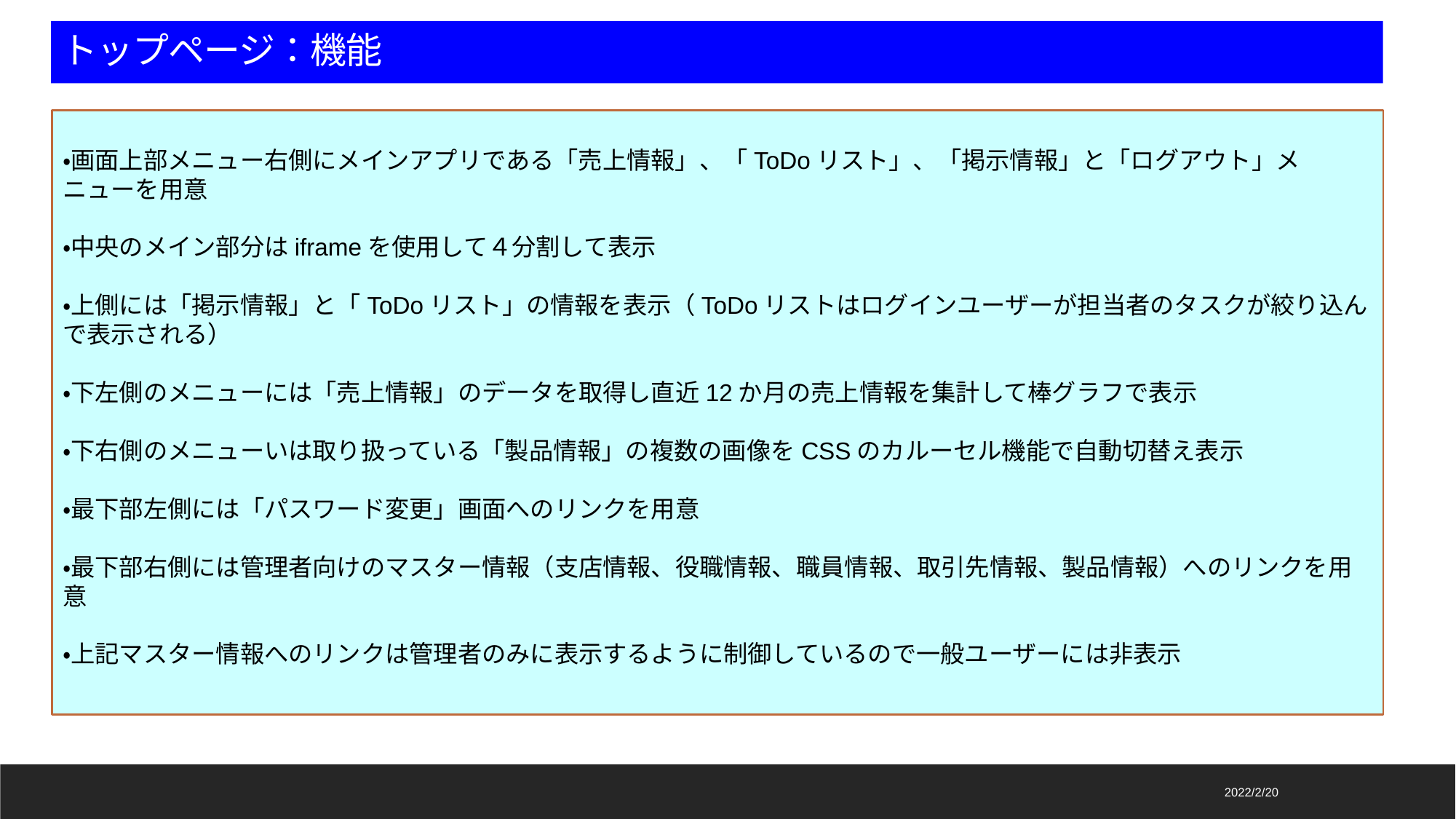

トップページ：機能

・画面上部メニュー右側にメインアプリである「売上情報」、「ToDoリスト」、「掲示情報」と「ログアウト」メニューを用意

・中央のメイン部分はiframeを使用して４分割して表示

・上側には「掲示情報」と「ToDoリスト」の情報を表示（ToDoリストはログインユーザーが担当者のタスクが絞り込んで表示される）

・下左側のメニューには「売上情報」のデータを取得し直近12か月の売上情報を集計して棒グラフで表示

・下右側のメニューいは取り扱っている「製品情報」の複数の画像をCSSのカルーセル機能で自動切替え表示

・最下部左側には「パスワード変更」画面へのリンクを用意

・最下部右側には管理者向けのマスター情報（支店情報、役職情報、職員情報、取引先情報、製品情報）へのリンクを用意

・上記マスター情報へのリンクは管理者のみに表示するように制御しているので一般ユーザーには非表示
2022/2/20